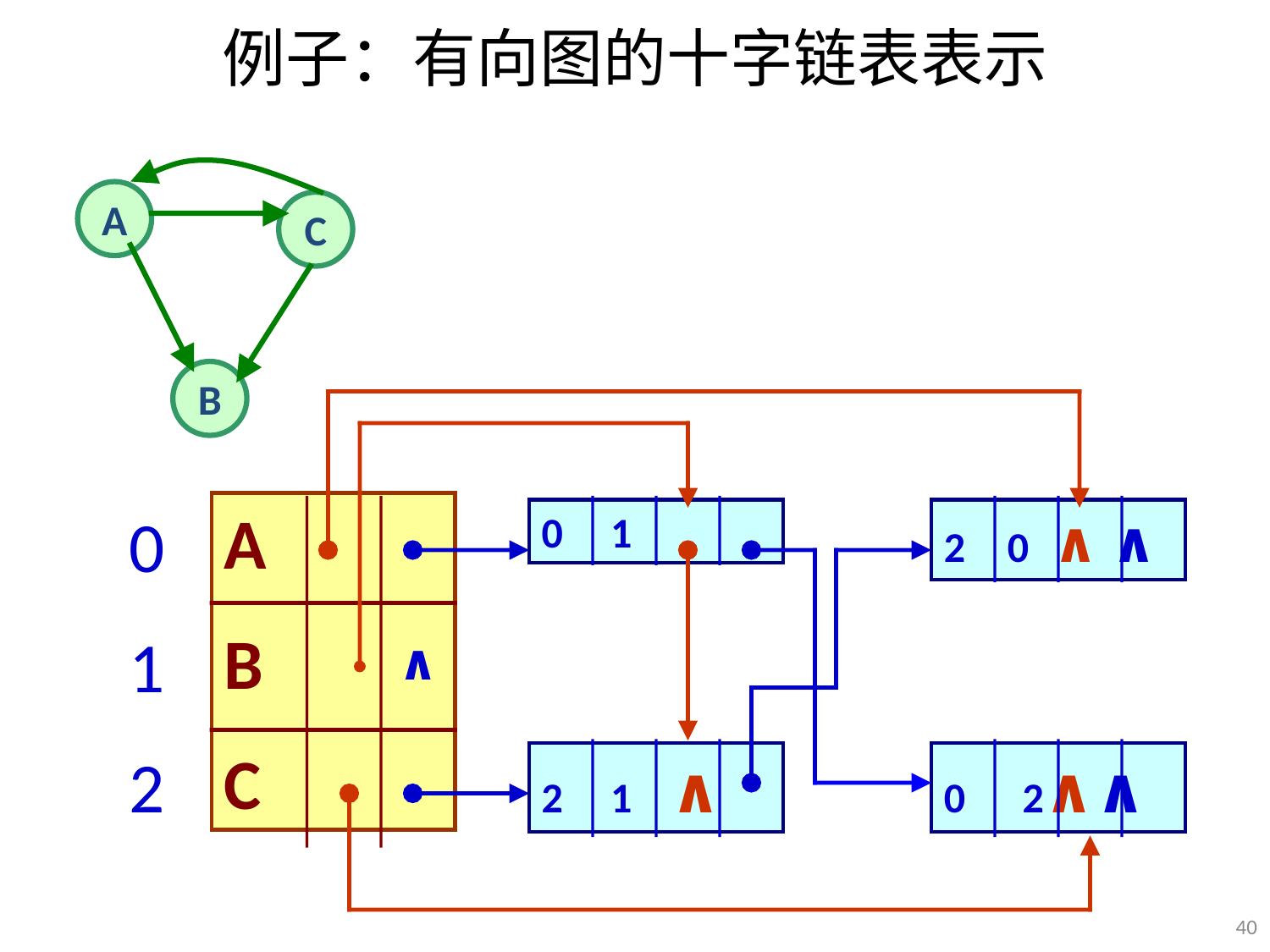

# 例子：有向图的十字链表表示

A
C

B

A
B
C

0
1
2

0     1

0      2∧∧

0   ∧ ∧

2     1    ∧

∧

40